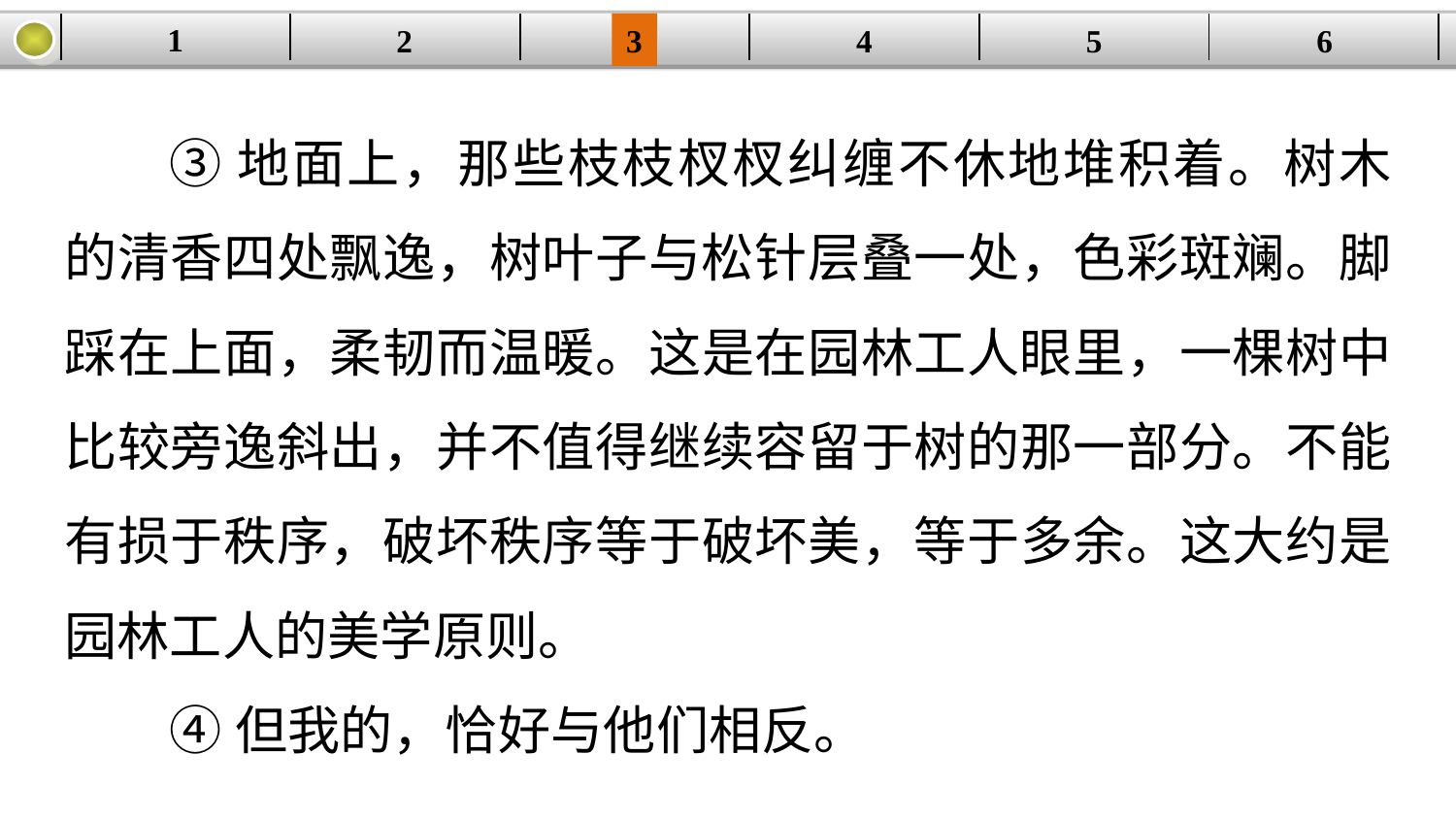

1
2
3
4
|  |  |  |  |  |  |
| --- | --- | --- | --- | --- | --- |
5
6

③地面上，那些枝枝杈杈纠缠不休地堆积着。树木的清香四处飘逸，树叶子与松针层叠一处，色彩斑斓。脚踩在上面，柔韧而温暖。这是在园林工人眼里，一棵树中比较旁逸斜出，并不值得继续容留于树的那一部分。不能有损于秩序，破坏秩序等于破坏美，等于多余。这大约是园林工人的美学原则。
④但我的，恰好与他们相反。